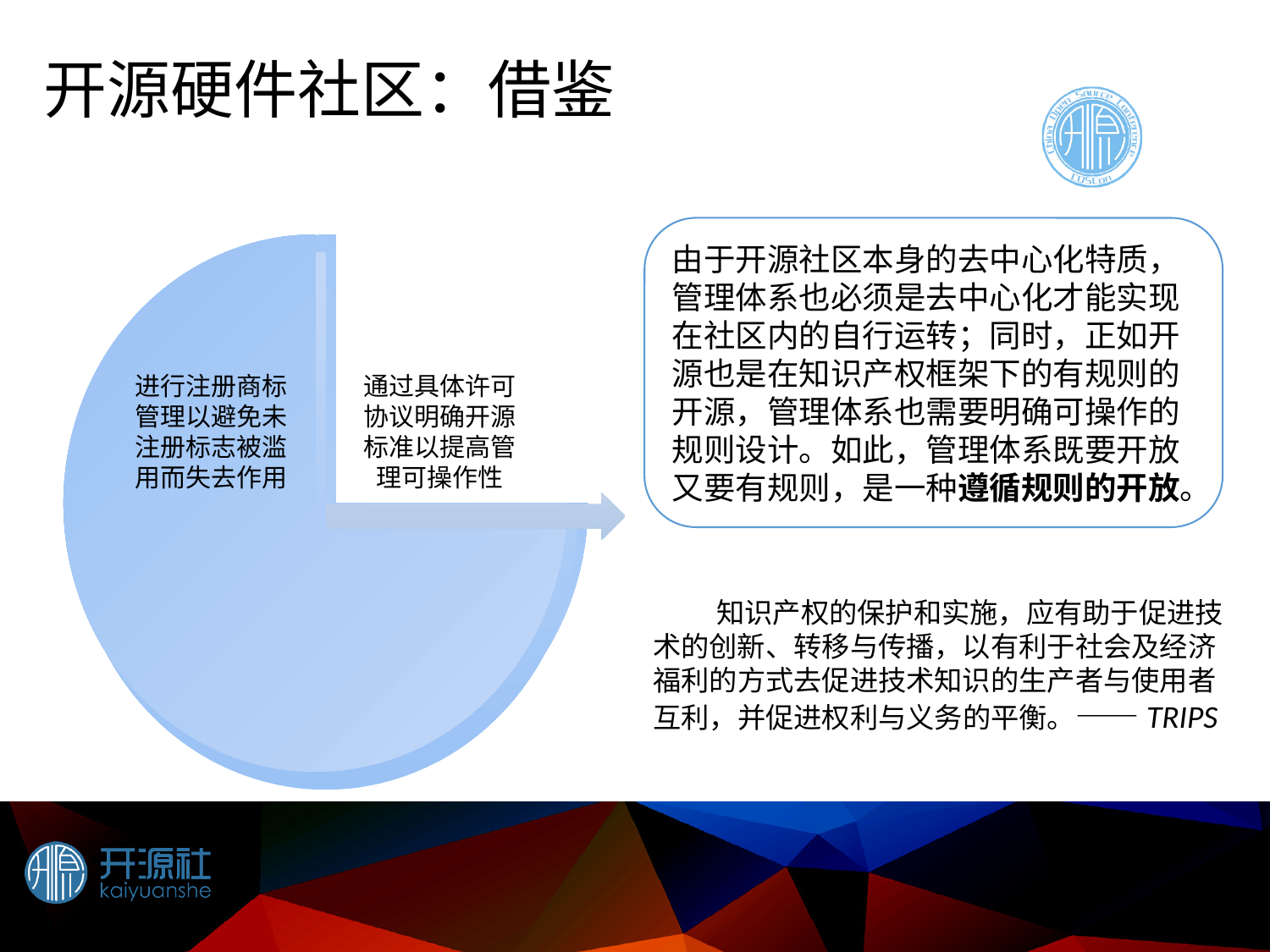

# 开源硬件社区：借鉴
通过具体许可协议明确开源标准以提高管理可操作性
简化对社区的管理程序实现社区自行运转
进行注册商标管理以避免未注册标志被滥用而失去作用
由于开源社区本身的去中心化特质，管理体系也必须是去中心化才能实现在社区内的自行运转；同时，正如开源也是在知识产权框架下的有规则的开源，管理体系也需要明确可操作的规则设计。如此，管理体系既要开放又要有规则，是一种遵循规则的开放。
知识产权的保护和实施，应有助于促进技术的创新、转移与传播，以有利于社会及经济福利的方式去促进技术知识的生产者与使用者互利，并促进权利与义务的平衡。——TRIPS